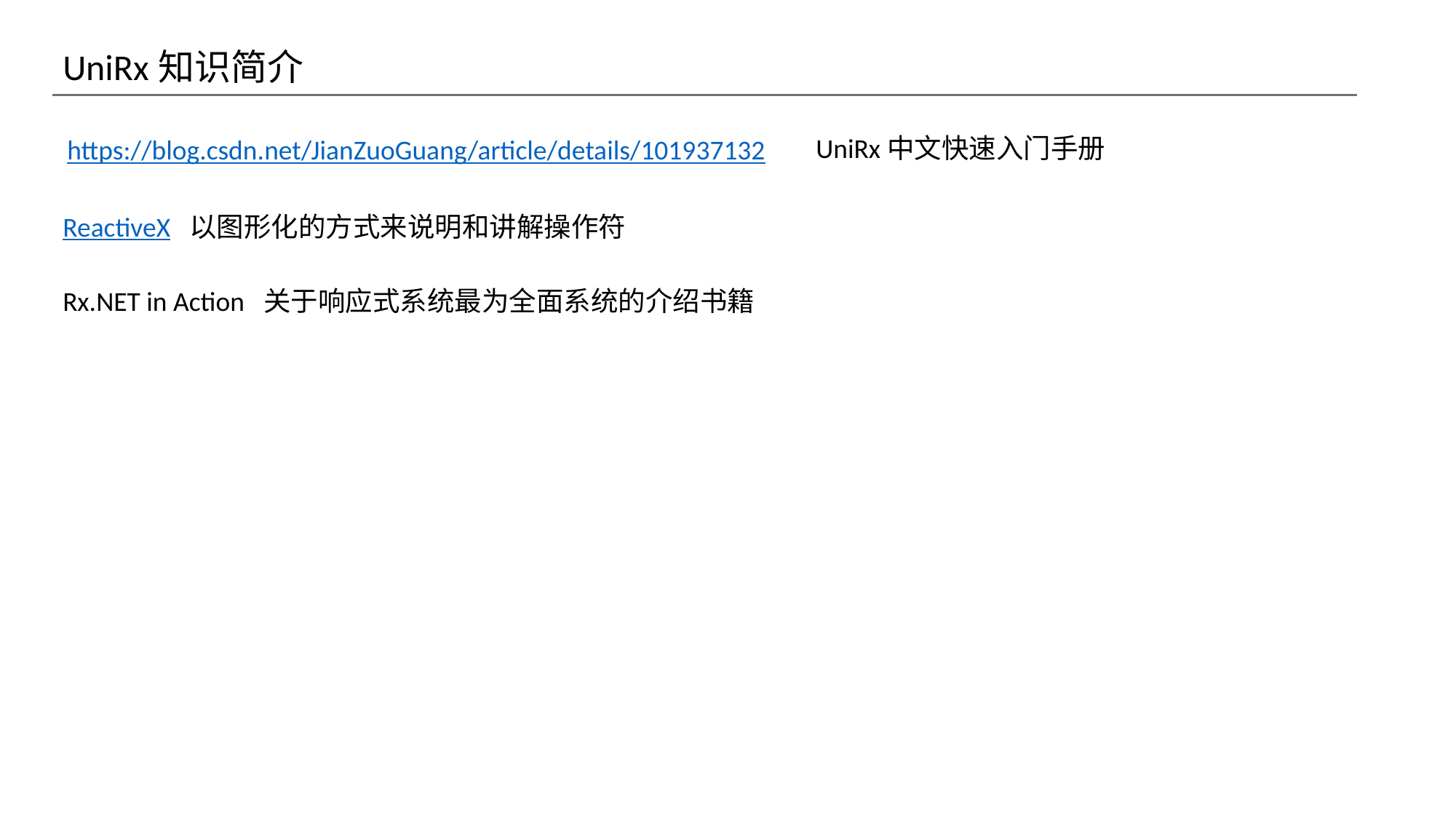

UniRx知识简介
UniRx中文快速入门手册
https://blog.csdn.net/JianZuoGuang/article/details/101937132
ReactiveX  以图形化的方式来说明和讲解操作符
Rx.NET in Action  关于响应式系统最为全面系统的介绍书籍